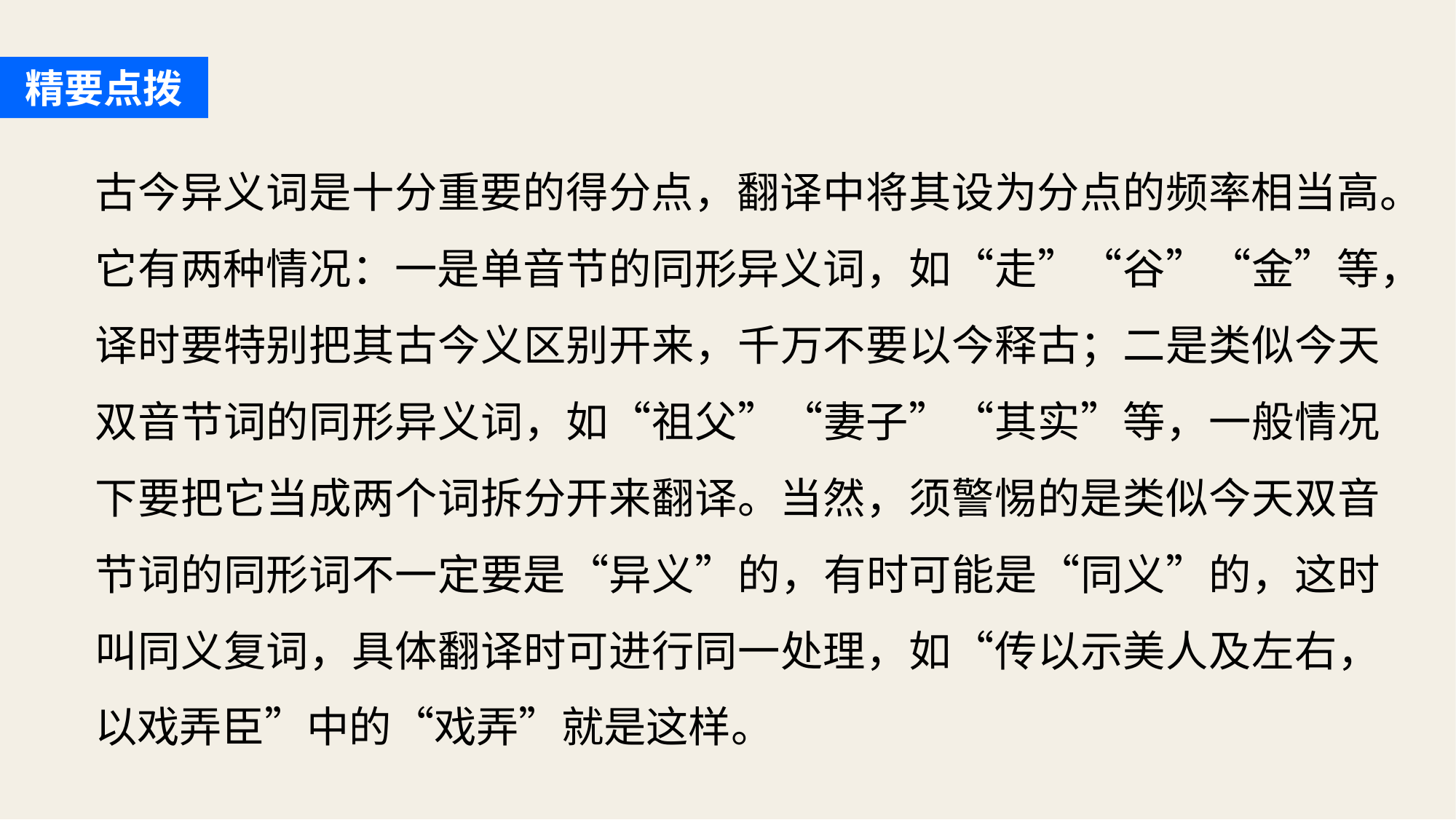

精要点拨
古今异义词是十分重要的得分点，翻译中将其设为分点的频率相当高。它有两种情况：一是单音节的同形异义词，如“走”“谷”“金”等，译时要特别把其古今义区别开来，千万不要以今释古；二是类似今天双音节词的同形异义词，如“祖父”“妻子”“其实”等，一般情况下要把它当成两个词拆分开来翻译。当然，须警惕的是类似今天双音节词的同形词不一定要是“异义”的，有时可能是“同义”的，这时叫同义复词，具体翻译时可进行同一处理，如“传以示美人及左右，以戏弄臣”中的“戏弄”就是这样。